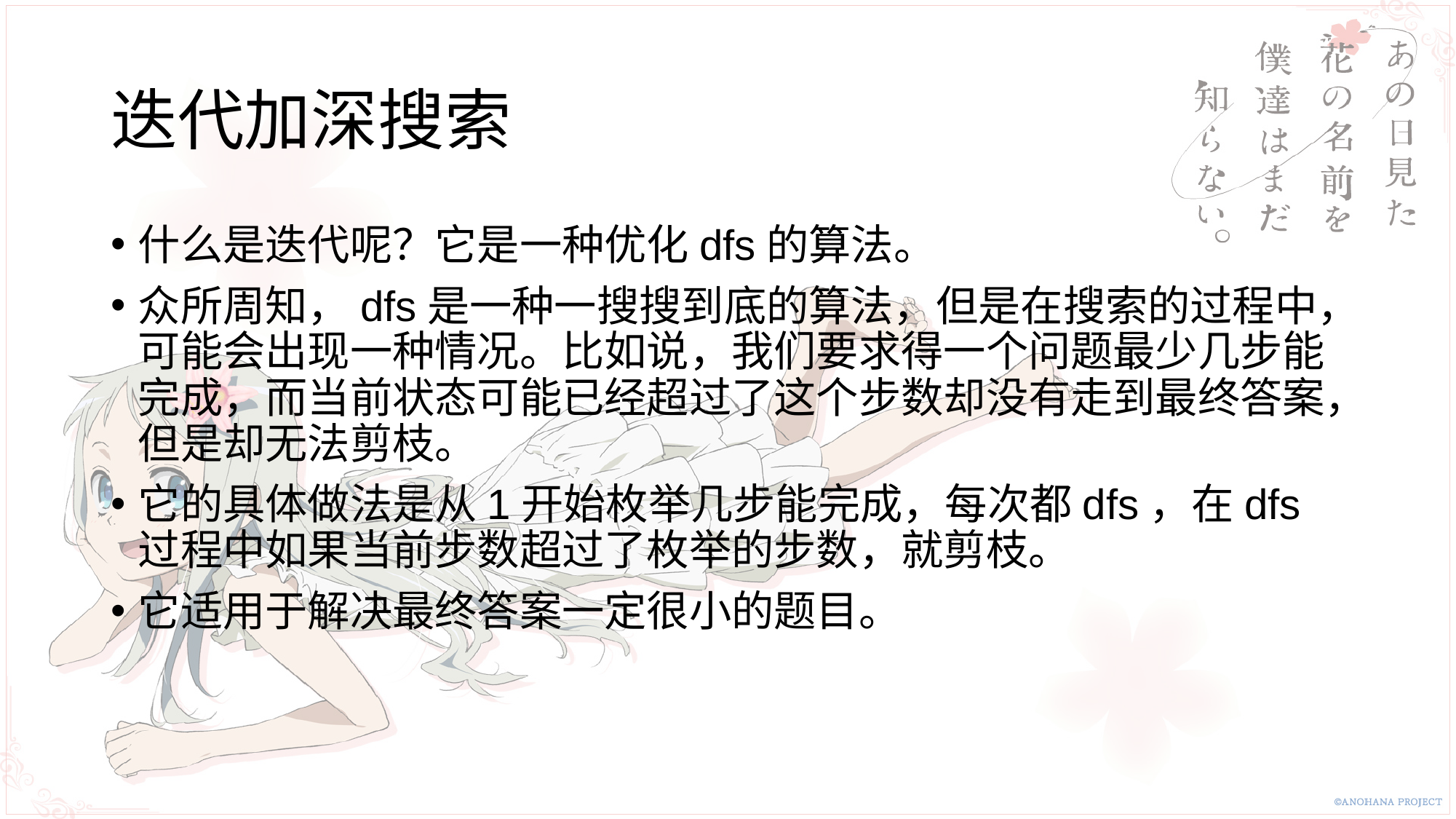

# 迭代加深搜索
什么是迭代呢？它是一种优化dfs的算法。
众所周知，dfs是一种一搜搜到底的算法，但是在搜索的过程中，可能会出现一种情况。比如说，我们要求得一个问题最少几步能完成，而当前状态可能已经超过了这个步数却没有走到最终答案，但是却无法剪枝。
它的具体做法是从1开始枚举几步能完成，每次都dfs，在dfs过程中如果当前步数超过了枚举的步数，就剪枝。
它适用于解决最终答案一定很小的题目。